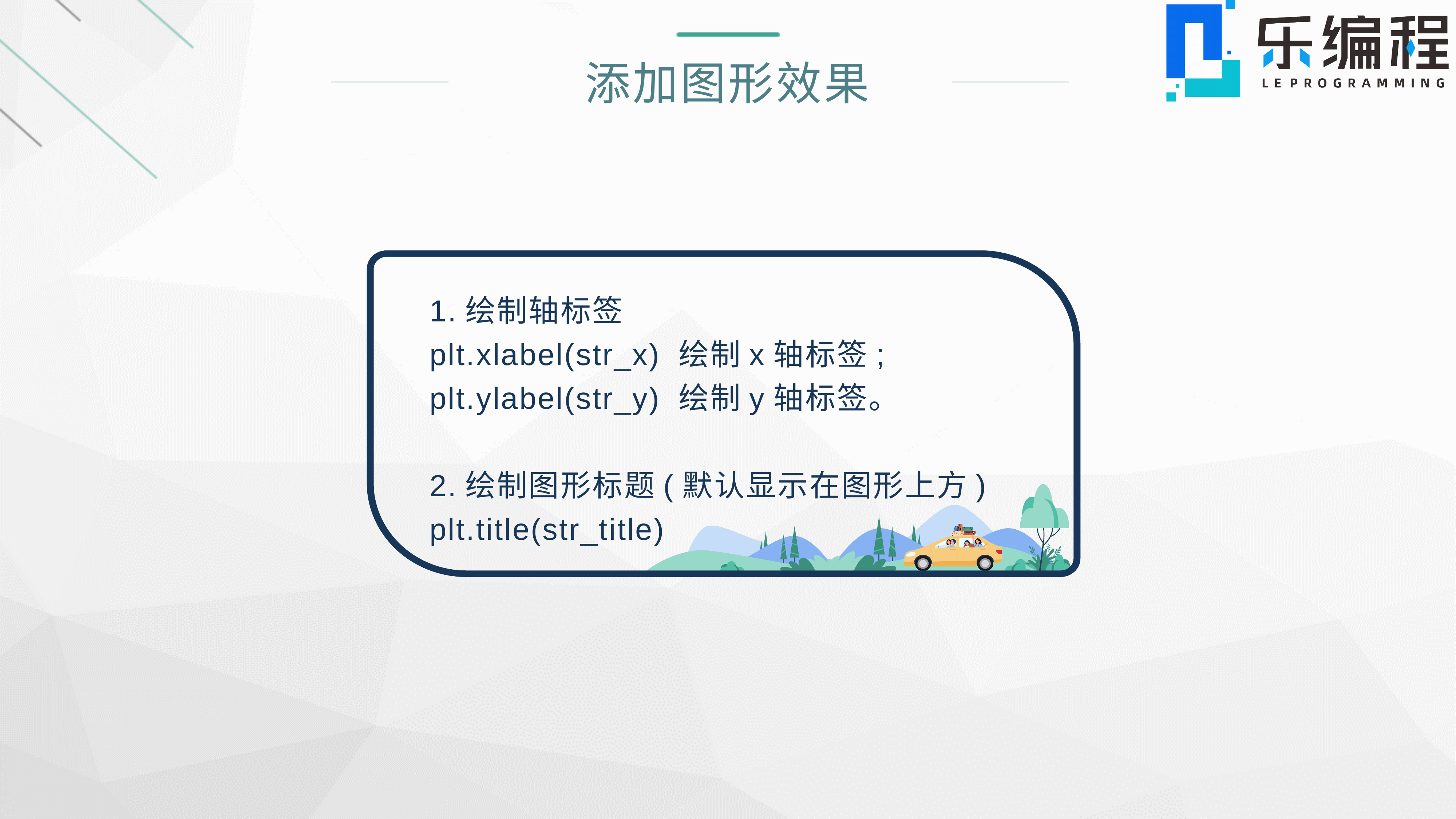

添加图形效果

1.绘制轴标签
plt.xlabel(str_x) 绘制x轴标签;
plt.ylabel(str_y) 绘制y轴标签。

2.绘制图形标题(默认显示在图形上方)
plt.title(str_title)